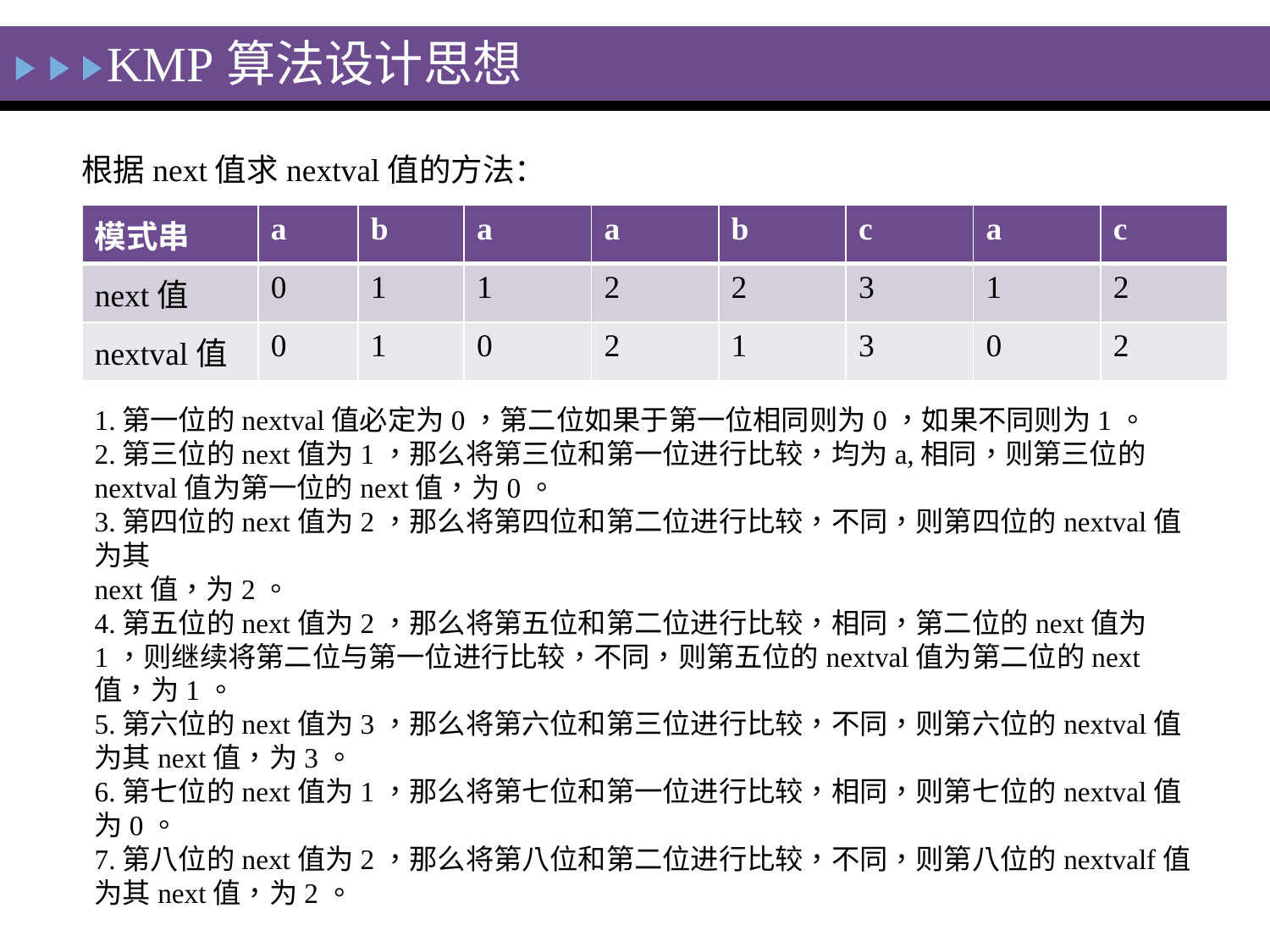

KMP算法设计思想
根据next值求nextval值的方法：

| 模式串 | a | b | a | a | b | c | a | c |
| --- | --- | --- | --- | --- | --- | --- | --- | --- |
| next值 | 0 | 1 | 1 | 2 | 2 | 3 | 1 | 2 |
| nextval值 | 0 | 1 | 0 | 2 | 1 | 3 | 0 | 2 |
1.第一位的nextval值必定为0，第二位如果于第一位相同则为0，如果不同则为1。
2.第三位的next值为1，那么将第三位和第一位进行比较，均为a,相同，则第三位的nextval值为第一位的next值，为0。
3.第四位的next值为2，那么将第四位和第二位进行比较，不同，则第四位的nextval值为其
next值，为2。
4.第五位的next值为2，那么将第五位和第二位进行比较，相同，第二位的next值为1，则继续将第二位与第一位进行比较，不同，则第五位的nextval值为第二位的next值，为1。
5.第六位的next值为3，那么将第六位和第三位进行比较，不同，则第六位的nextval值为其next值，为3。
6.第七位的next值为1，那么将第七位和第一位进行比较，相同，则第七位的nextval值为0。
7.第八位的next值为2，那么将第八位和第二位进行比较，不同，则第八位的nextvalf值为其next值，为2。